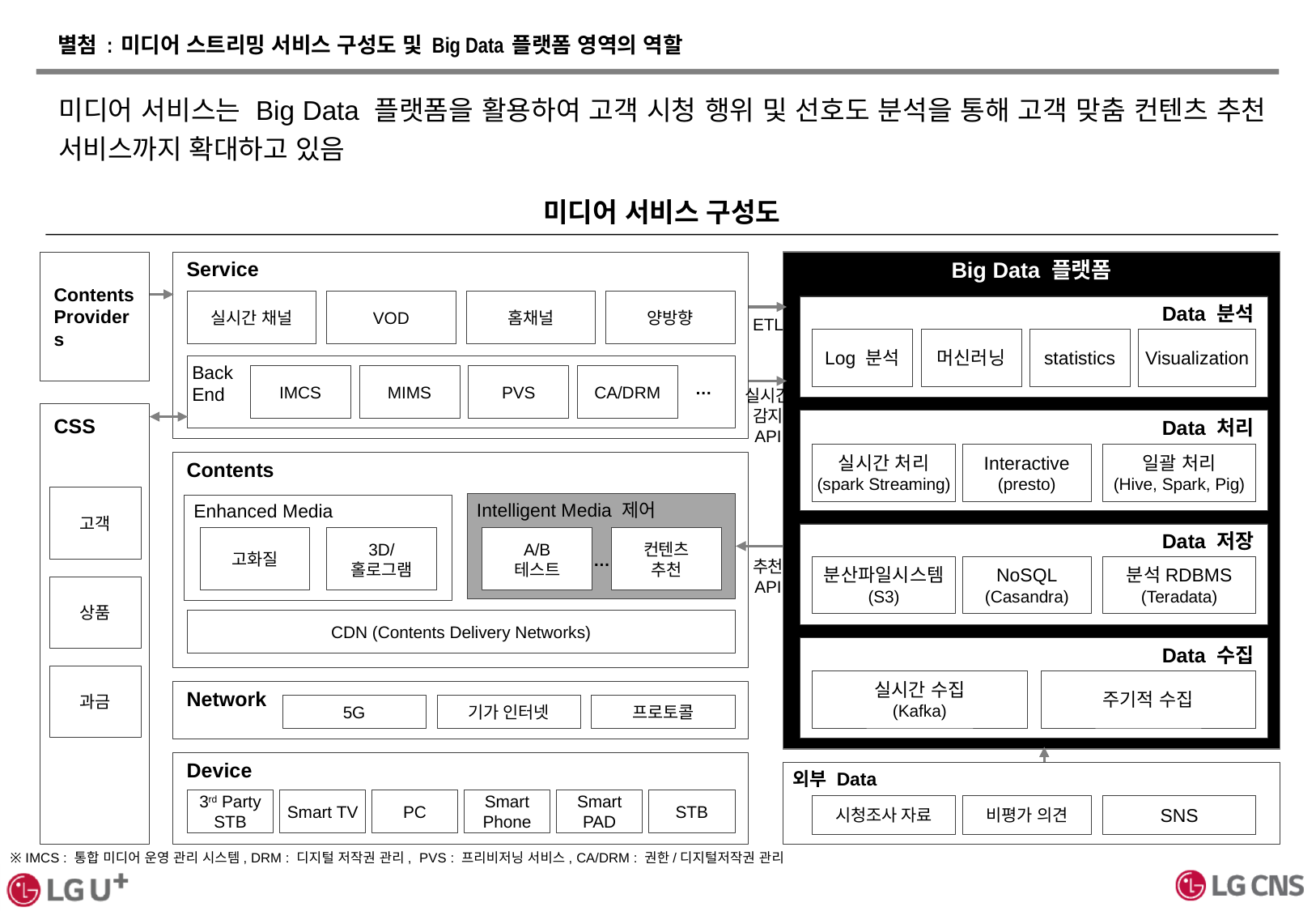

# 별첨 : 미디어 스트리밍 서비스 구성도 및 Big Data 플랫폼 영역의 역할
미디어 서비스는 Big Data 플랫폼을 활용하여 고객 시청 행위 및 선호도 분석을 통해 고객 맞춤 컨텐츠 추천 서비스까지 확대하고 있음
미디어 서비스 구성도

Big Data 플랫폼
Contents Providers
Service
실시간 채널
VOD
홈채널
양방향
Back
End
IMCS
MIMS
PVS
CA/DRM
…
Data 분석
ETL
Log 분석
머신러닝
statistics
Visualization
실시간
감지
API
CSS
Data 처리
실시간 처리
(spark Streaming)
Interactive
(presto)
일괄 처리
(Hive, Spark, Pig)
Contents
Intelligent Media 제어
Enhanced Media
고화질
3D/
홀로그램
A/B
테스트
컨텐츠
추천
…
CDN (Contents Delivery Networks)
고객
Data 저장
추천
API
분산파일시스템
(S3)
NoSQL
(Casandra)
분석RDBMS
(Teradata)
상품
Data 수집
과금
실시간 수집
(Kafka)
주기적 수집
Network
5G
기가 인터넷
프로토콜
Device
3rd Party
STB
Smart TV
PC
Smart
Phone
Smart
PAD
STB
외부 Data
시청조사 자료
비평가 의견
SNS
※ IMCS : 통합 미디어 운영 관리 시스템, DRM : 디지털 저작권 관리,  PVS : 프리비저닝 서비스, CA/DRM : 권한/디지털저작권 관리